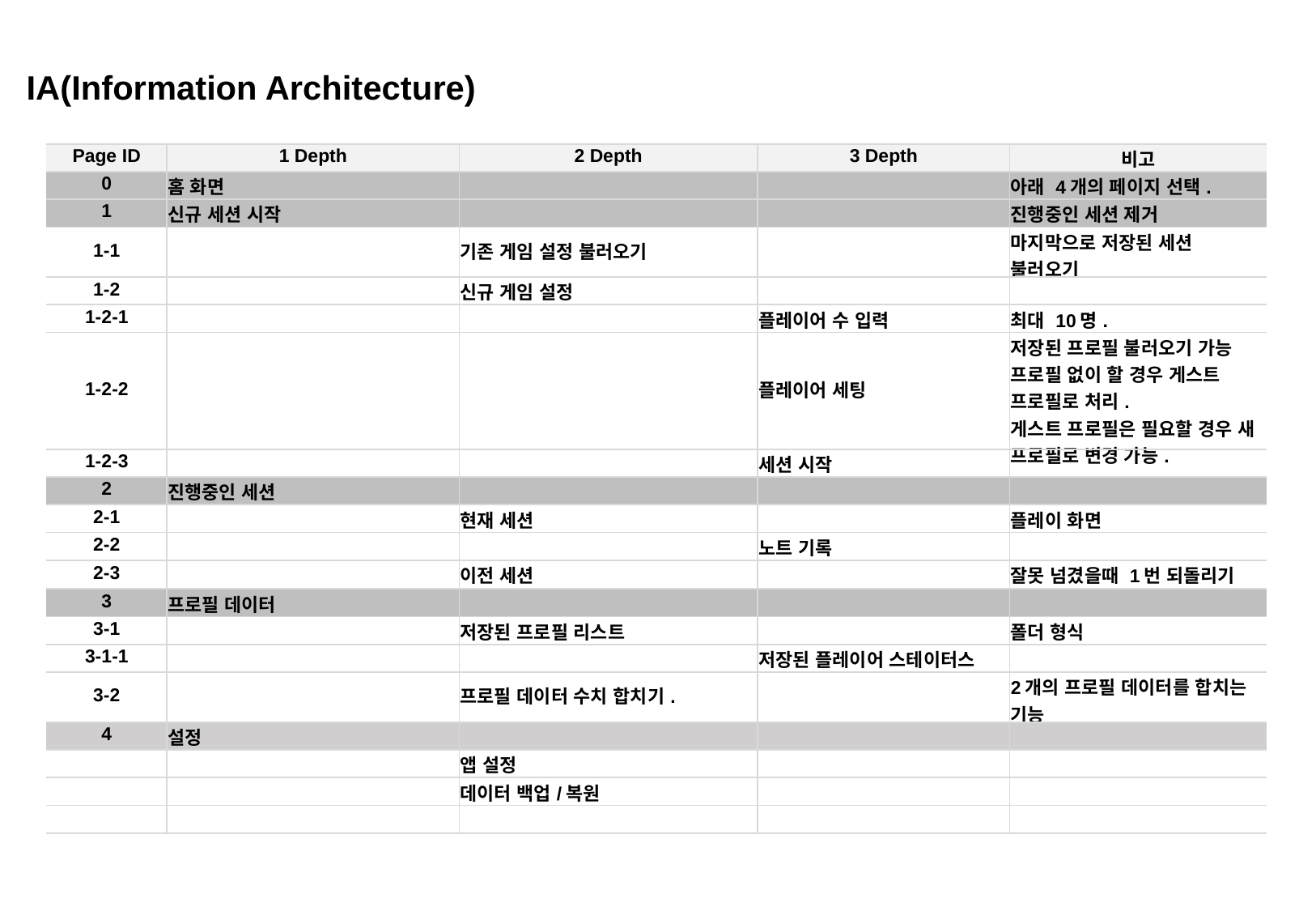

IA(Information Architecture)
| Page ID | 1 Depth | 2 Depth | 3 Depth | 비고 |
| --- | --- | --- | --- | --- |
| 0 | 홈 화면 |  |  | 아래 4개의 페이지 선택. |
| 1 | 신규 세션 시작 |  |  | 진행중인 세션 제거 |
| 1-1 |  | 기존 게임 설정 불러오기 |  | 마지막으로 저장된 세션 불러오기 |
| 1-2 |  | 신규 게임 설정 |  |  |
| 1-2-1 |  |  | 플레이어 수 입력 | 최대 10명. |
| 1-2-2 |  |  | 플레이어 세팅 | 저장된 프로필 불러오기 가능 프로필 없이 할 경우 게스트 프로필로 처리. 게스트 프로필은 필요할 경우 새 프로필로 변경 가능. |
| 1-2-3 |  |  | 세션 시작 |  |
| 2 | 진행중인 세션 |  |  |  |
| 2-1 |  | 현재 세션 |  | 플레이 화면 |
| 2-2 |  |  | 노트 기록 |  |
| 2-3 |  | 이전 세션 |  | 잘못 넘겼을때 1번 되돌리기 |
| 3 | 프로필 데이터 |  |  |  |
| 3-1 |  | 저장된 프로필 리스트 |  | 폴더 형식 |
| 3-1-1 |  |  | 저장된 플레이어 스테이터스 |  |
| 3-2 |  | 프로필 데이터 수치 합치기. |  | 2개의 프로필 데이터를 합치는 기능 |
| 4 | 설정 |  |  |  |
|  |  | 앱 설정 |  |  |
|  |  | 데이터 백업/복원 |  |  |
|  |  |  |  |  |